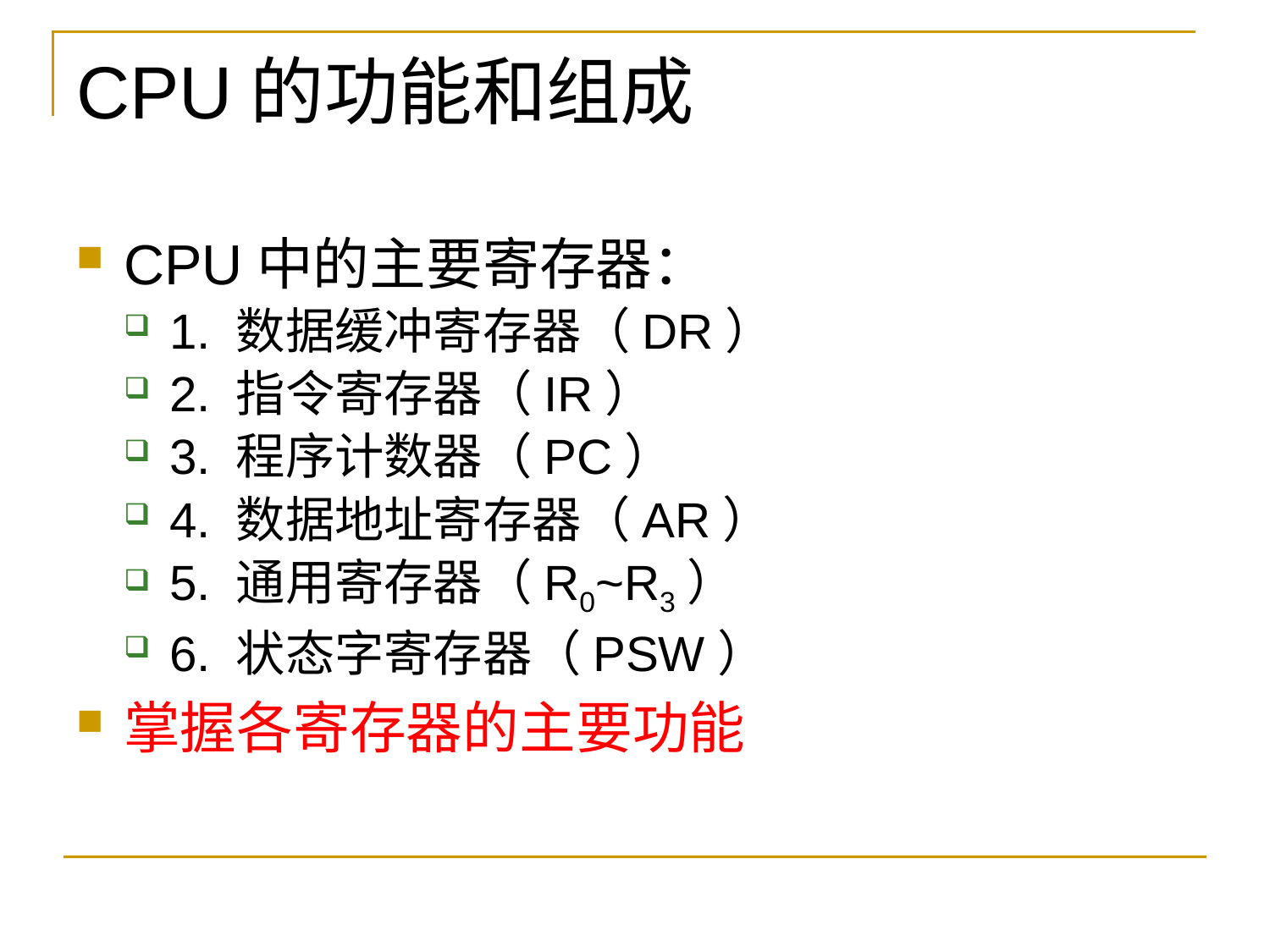

# CPU的功能和组成
CPU中的主要寄存器：
1. 数据缓冲寄存器（DR）
2. 指令寄存器（IR）
3. 程序计数器（PC）
4. 数据地址寄存器（AR）
5. 通用寄存器（R0~R3）
6. 状态字寄存器（PSW）
掌握各寄存器的主要功能
39